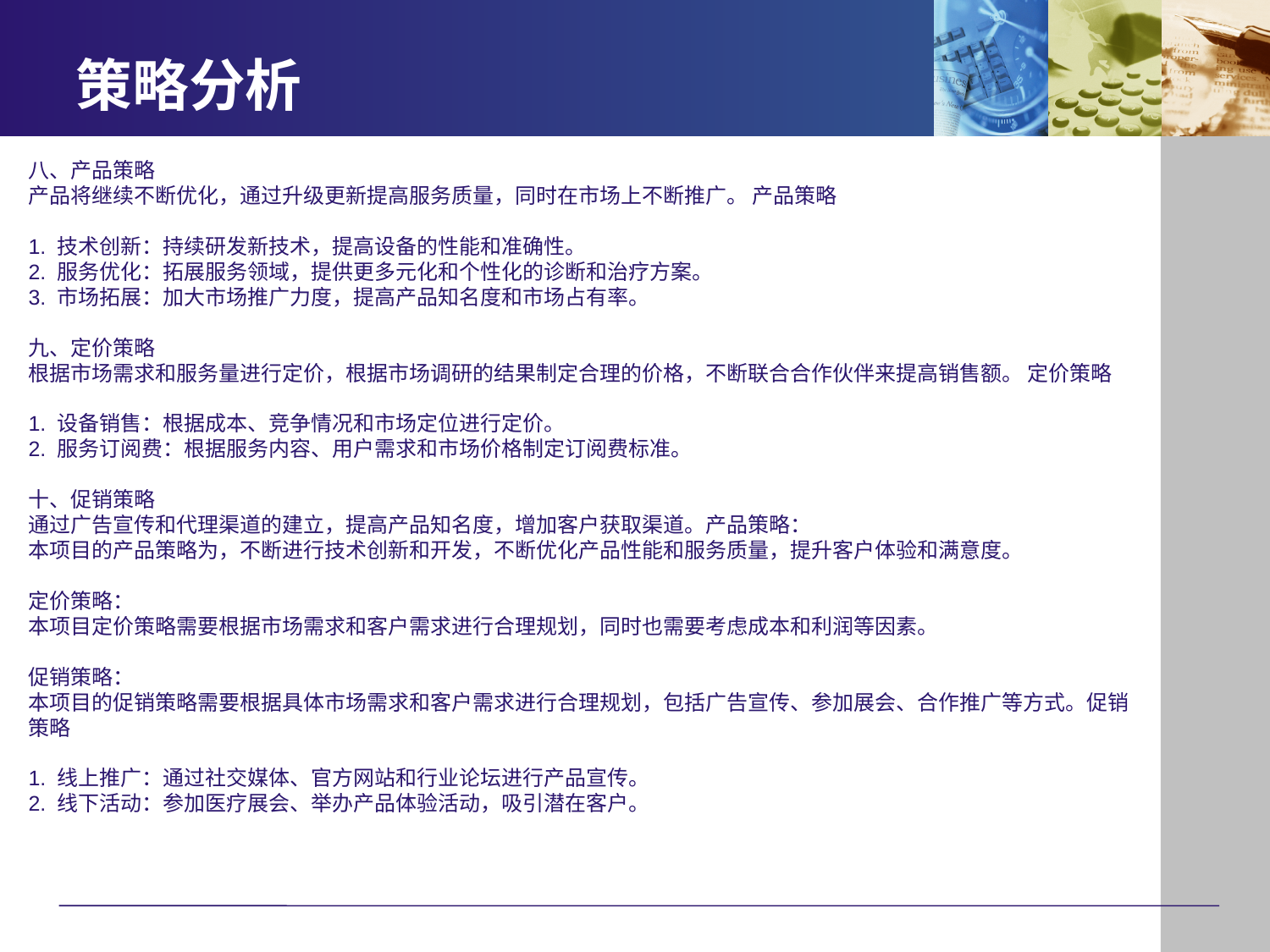

# 策略分析
八、产品策略
产品将继续不断优化，通过升级更新提高服务质量，同时在市场上不断推广。 产品策略

1. 技术创新：持续研发新技术，提高设备的性能和准确性。
2. 服务优化：拓展服务领域，提供更多元化和个性化的诊断和治疗方案。
3. 市场拓展：加大市场推广力度，提高产品知名度和市场占有率。

九、定价策略
根据市场需求和服务量进行定价，根据市场调研的结果制定合理的价格，不断联合合作伙伴来提高销售额。 定价策略

1. 设备销售：根据成本、竞争情况和市场定位进行定价。
2. 服务订阅费：根据服务内容、用户需求和市场价格制定订阅费标准。

十、促销策略
通过广告宣传和代理渠道的建立，提高产品知名度，增加客户获取渠道。产品策略：
本项目的产品策略为，不断进行技术创新和开发，不断优化产品性能和服务质量，提升客户体验和满意度。

定价策略：
本项目定价策略需要根据市场需求和客户需求进行合理规划，同时也需要考虑成本和利润等因素。

促销策略：
本项目的促销策略需要根据具体市场需求和客户需求进行合理规划，包括广告宣传、参加展会、合作推广等方式。促销策略

1. 线上推广：通过社交媒体、官方网站和行业论坛进行产品宣传。
2. 线下活动：参加医疗展会、举办产品体验活动，吸引潜在客户。